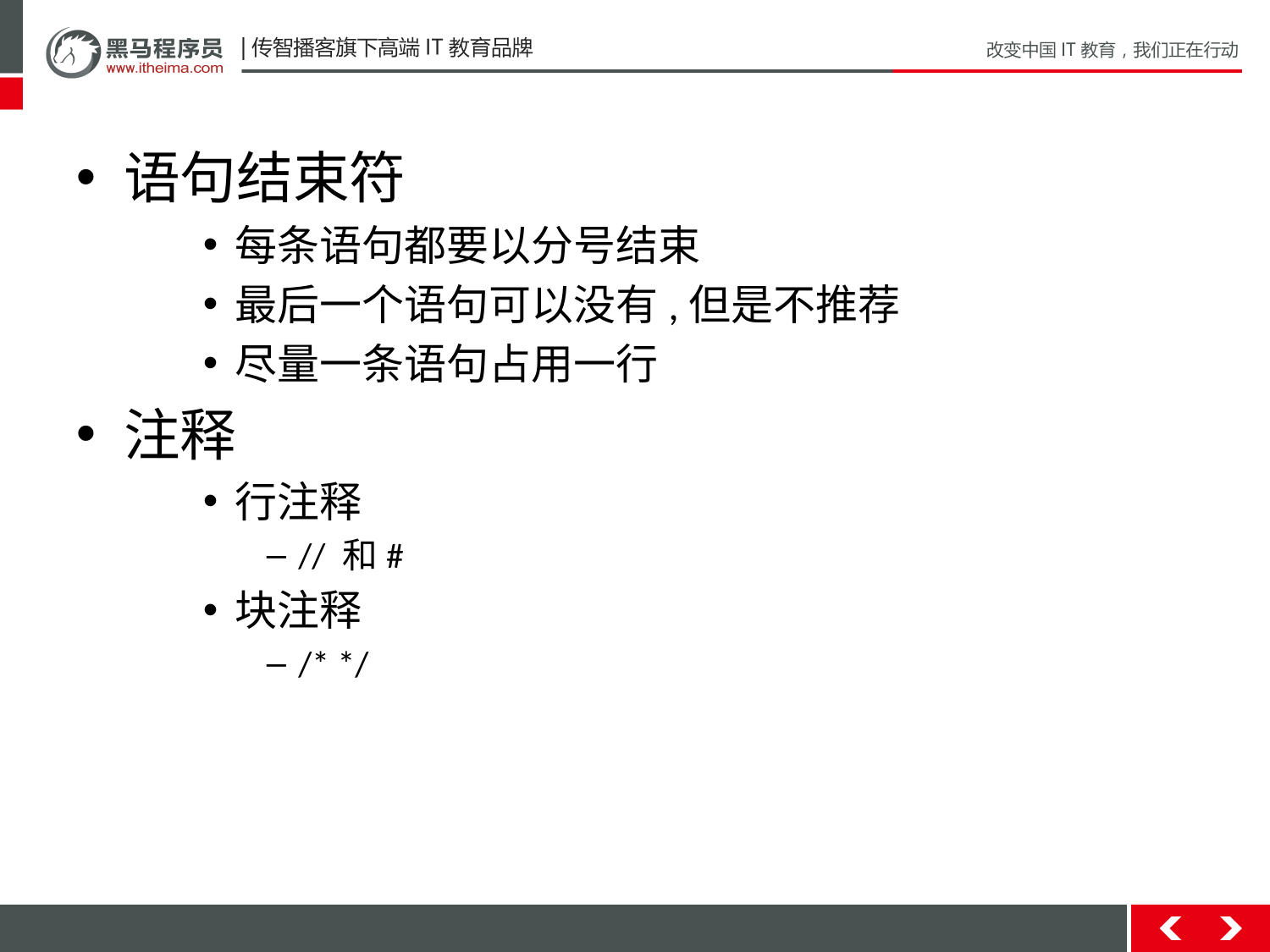

语句结束符
每条语句都要以分号结束
最后一个语句可以没有,但是不推荐
尽量一条语句占用一行
注释
行注释
// 和#
块注释
/* */